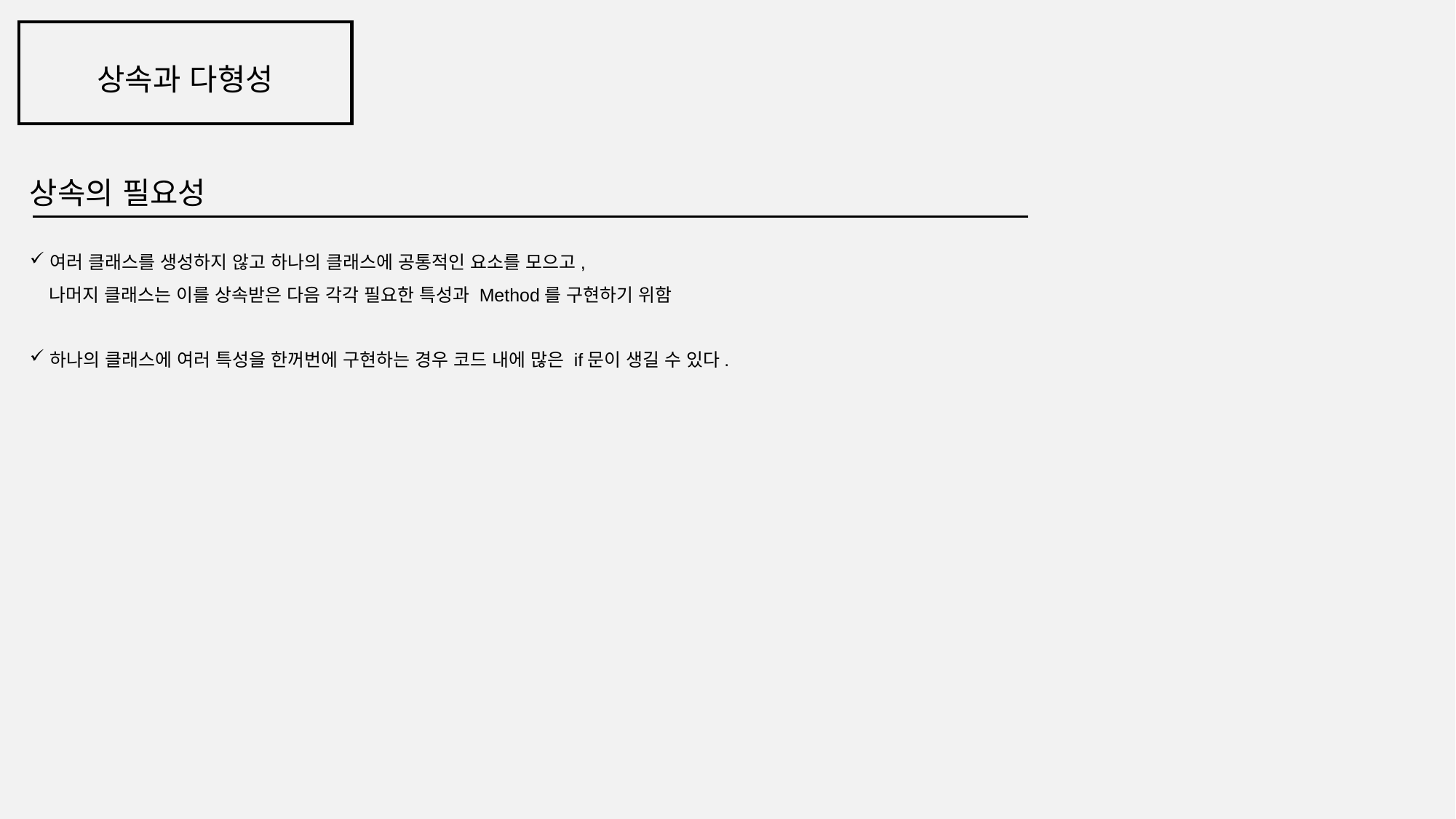

상속과 다형성
상속의 필요성
여러 클래스를 생성하지 않고 하나의 클래스에 공통적인 요소를 모으고,
   나머지 클래스는 이를 상속받은 다음 각각 필요한 특성과 Method를 구현하기 위함

하나의 클래스에 여러 특성을 한꺼번에 구현하는 경우 코드 내에 많은 if문이 생길 수 있다.